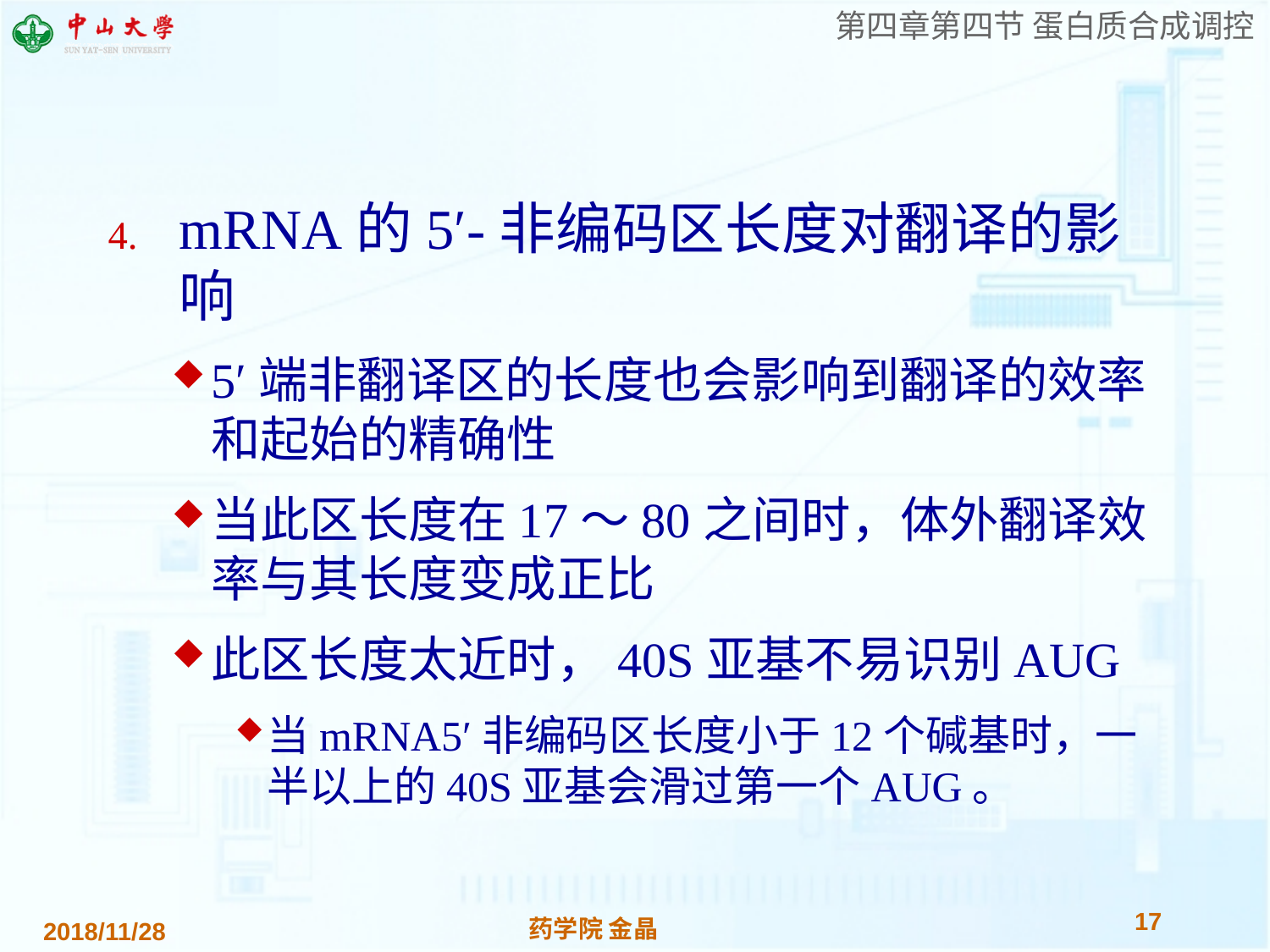

#
mRNA的5′-非编码区长度对翻译的影响
5′端非翻译区的长度也会影响到翻译的效率和起始的精确性
当此区长度在17～80之间时，体外翻译效率与其长度变成正比
此区长度太近时，40S亚基不易识别AUG
当mRNA5′非编码区长度小于12个碱基时，一半以上的40S亚基会滑过第一个AUG。
17
药学院 金晶
2018/11/28